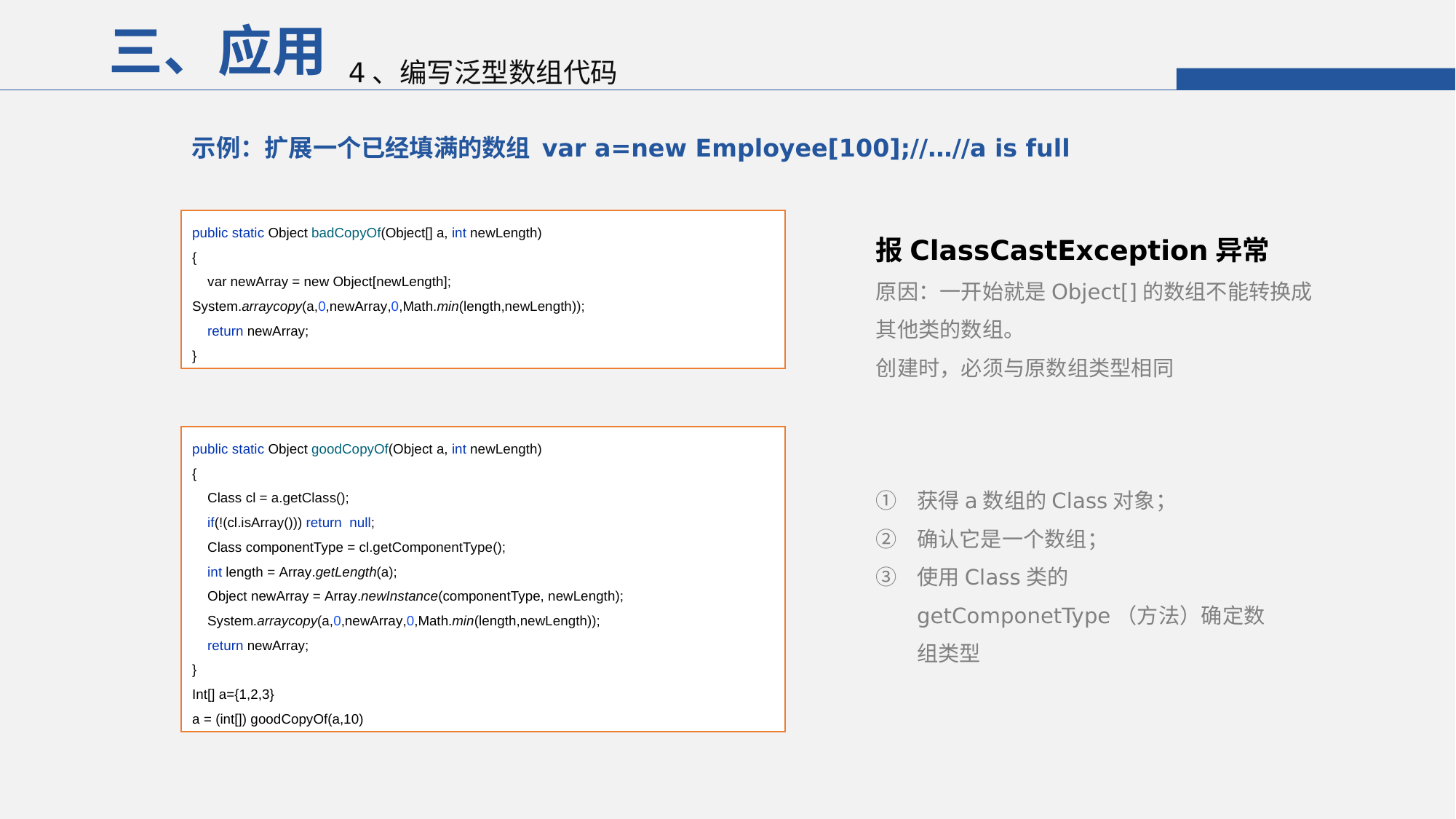

三、应用
4、编写泛型数组代码
示例：扩展一个已经填满的数组 var a=new Employee[100];//…//a is full
public static Object badCopyOf(Object[] a, int newLength)
{
    var newArray = new Object[newLength];          System.arraycopy(a,0,newArray,0,Math.min(length,newLength));
    return newArray;
}
报ClassCastException异常
原因：一开始就是Object[]的数组不能转换成其他类的数组。
创建时，必须与原数组类型相同
public static Object goodCopyOf(Object a, int newLength)
{
    Class cl = a.getClass();
    if(!(cl.isArray())) return  null;
    Class componentType = cl.getComponentType();
    int length = Array.getLength(a);
    Object newArray = Array.newInstance(componentType, newLength);
    System.arraycopy(a,0,newArray,0,Math.min(length,newLength));
    return newArray;
}
Int[] a={1,2,3}
a = (int[]) goodCopyOf(a,10)
获得a数组的Class对象；
确认它是一个数组；
使用Class类的getComponetType（方法）确定数组类型